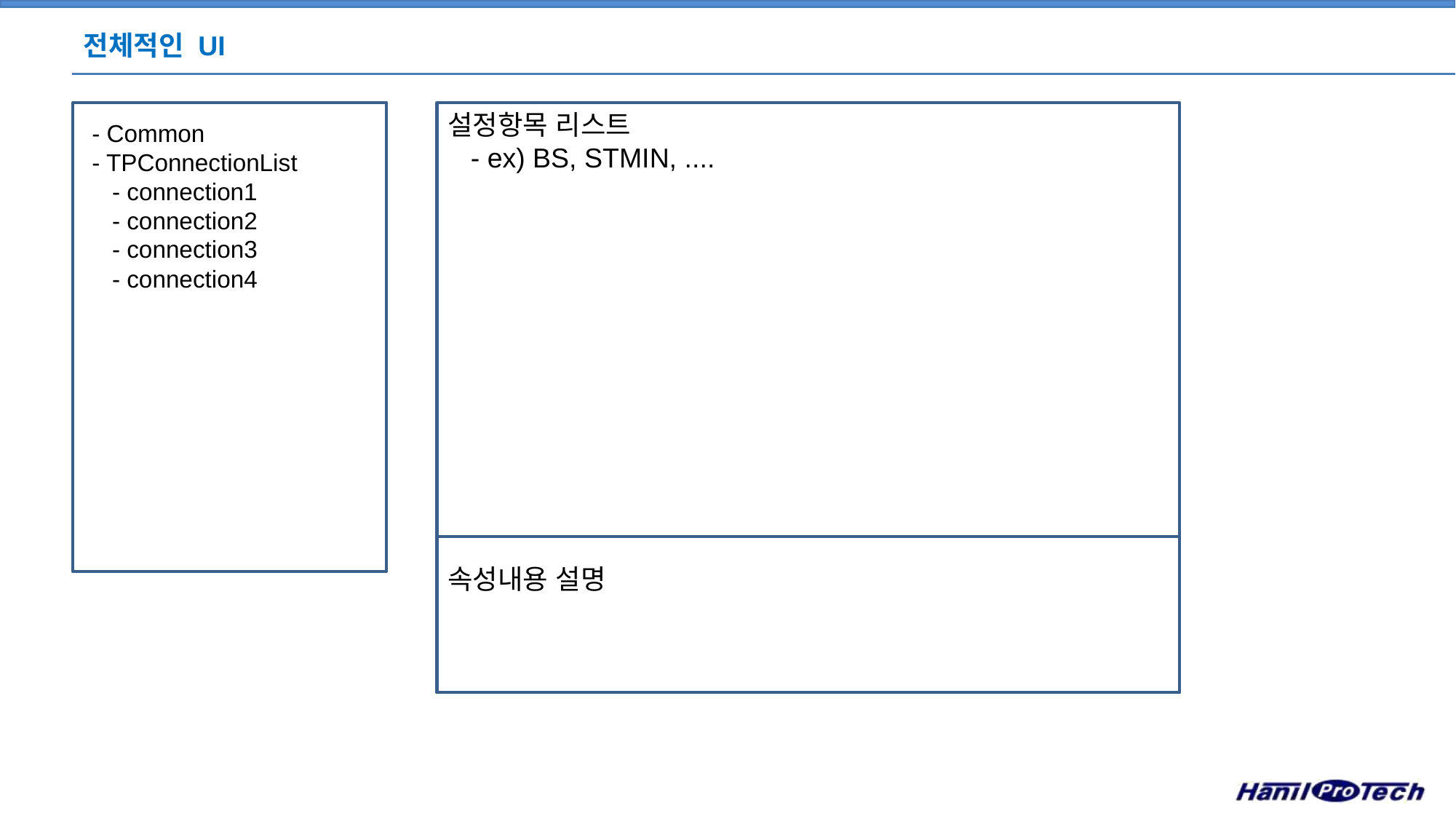

# 전체적인 UI

설정항목 리스트
   - ex) BS, STMIN, ....

- Common
- TPConnectionList
   - connection1
   - connection2
   - connection3
   - connection4

속성내용 설명